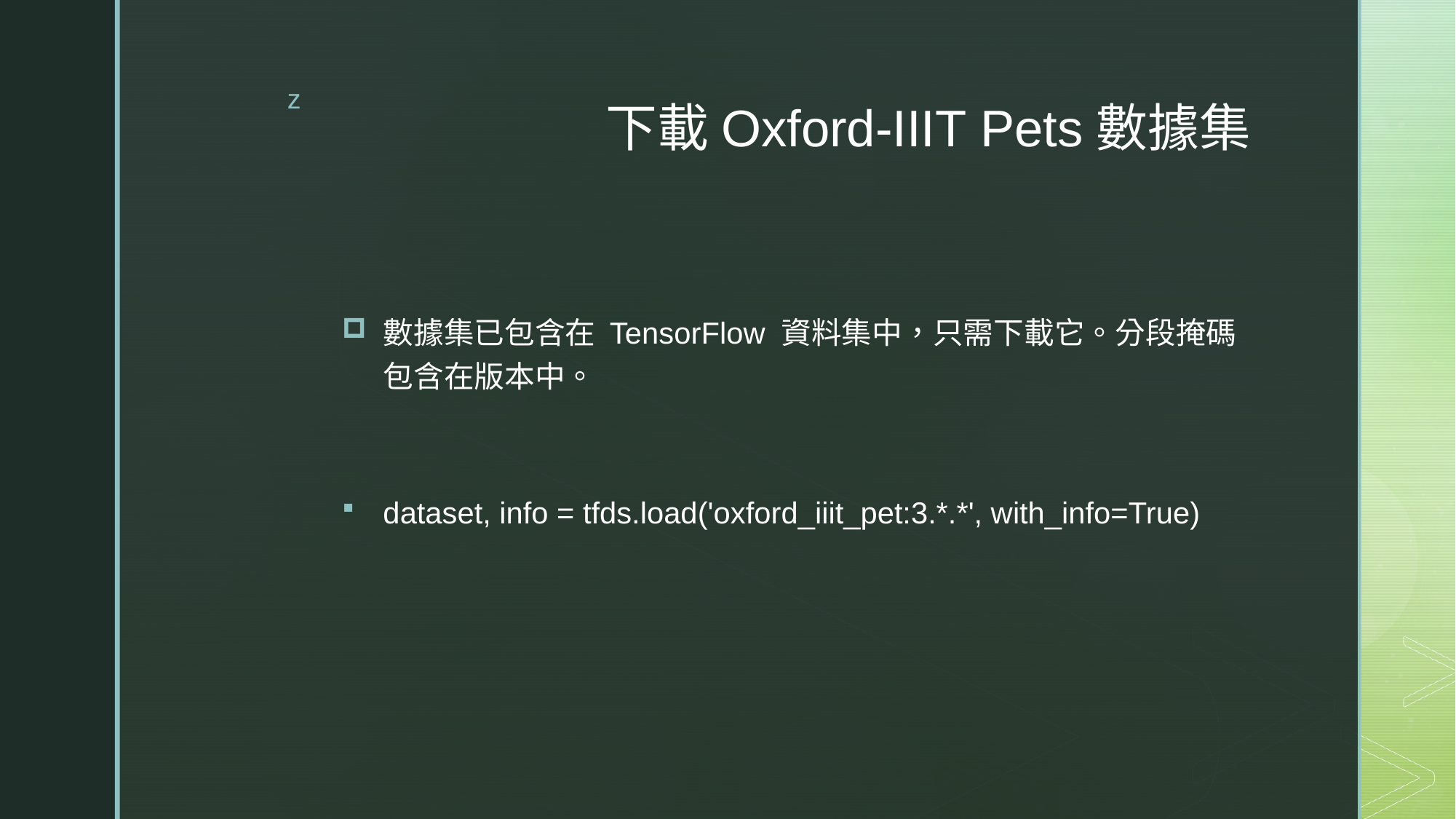

# 下載Oxford-IIIT Pets數據集
數據集已包含在 TensorFlow 資料集中，只需下載它。分段掩碼包含在版本中。

dataset, info = tfds.load('oxford_iiit_pet:3.*.*', with_info=True)